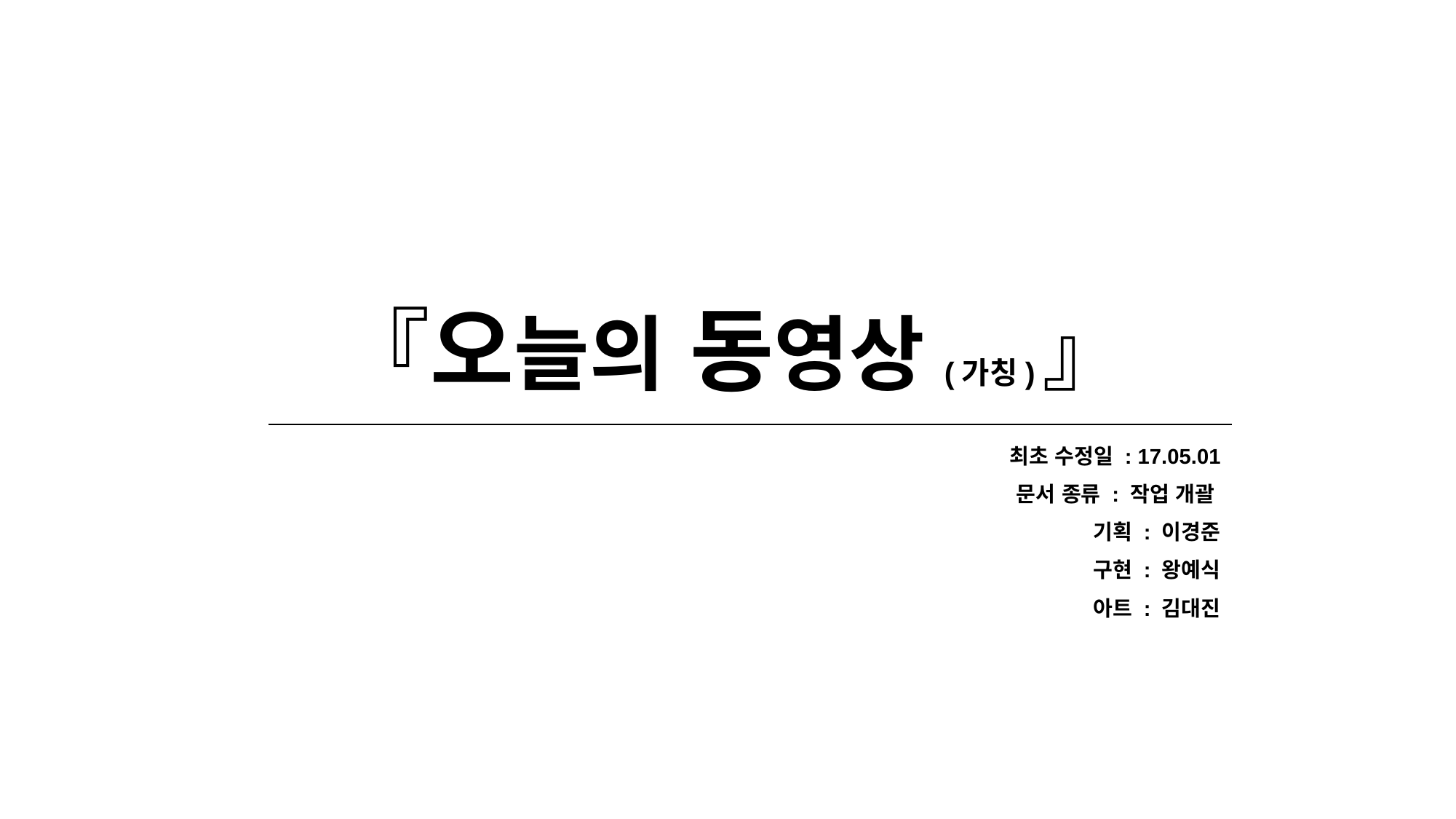

# 『오늘의 동영상(가칭)』
최초 수정일 : 17.05.01
문서 종류 : 작업 개괄
기획 : 이경준
구현 : 왕예식
아트 : 김대진